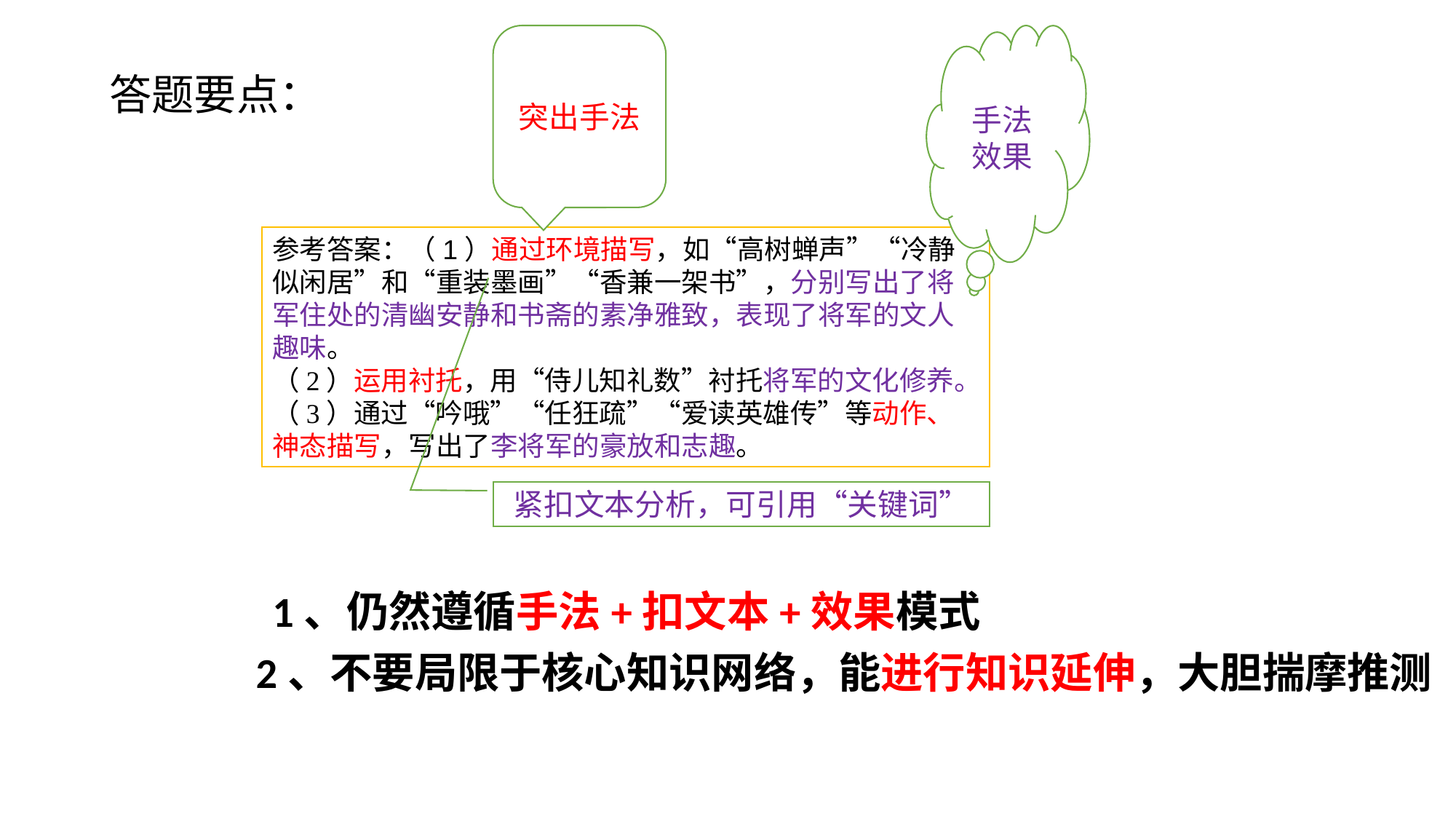

手法效果
突出手法
答题要点：
参考答案：（1）通过环境描写，如“高树蝉声”“冷静似闲居”和“重装墨画”“香兼一架书”，分别写出了将军住处的清幽安静和书斋的素净雅致，表现了将军的文人趣味。
（2）运用衬托，用“侍儿知礼数”衬托将军的文化修养。
（3）通过“吟哦”“任狂疏”“爱读英雄传”等动作、神态描写，写出了李将军的豪放和志趣。
紧扣文本分析，可引用“关键词”
1、仍然遵循手法+扣文本+效果模式
2、不要局限于核心知识网络，能进行知识延伸，大胆揣摩推测